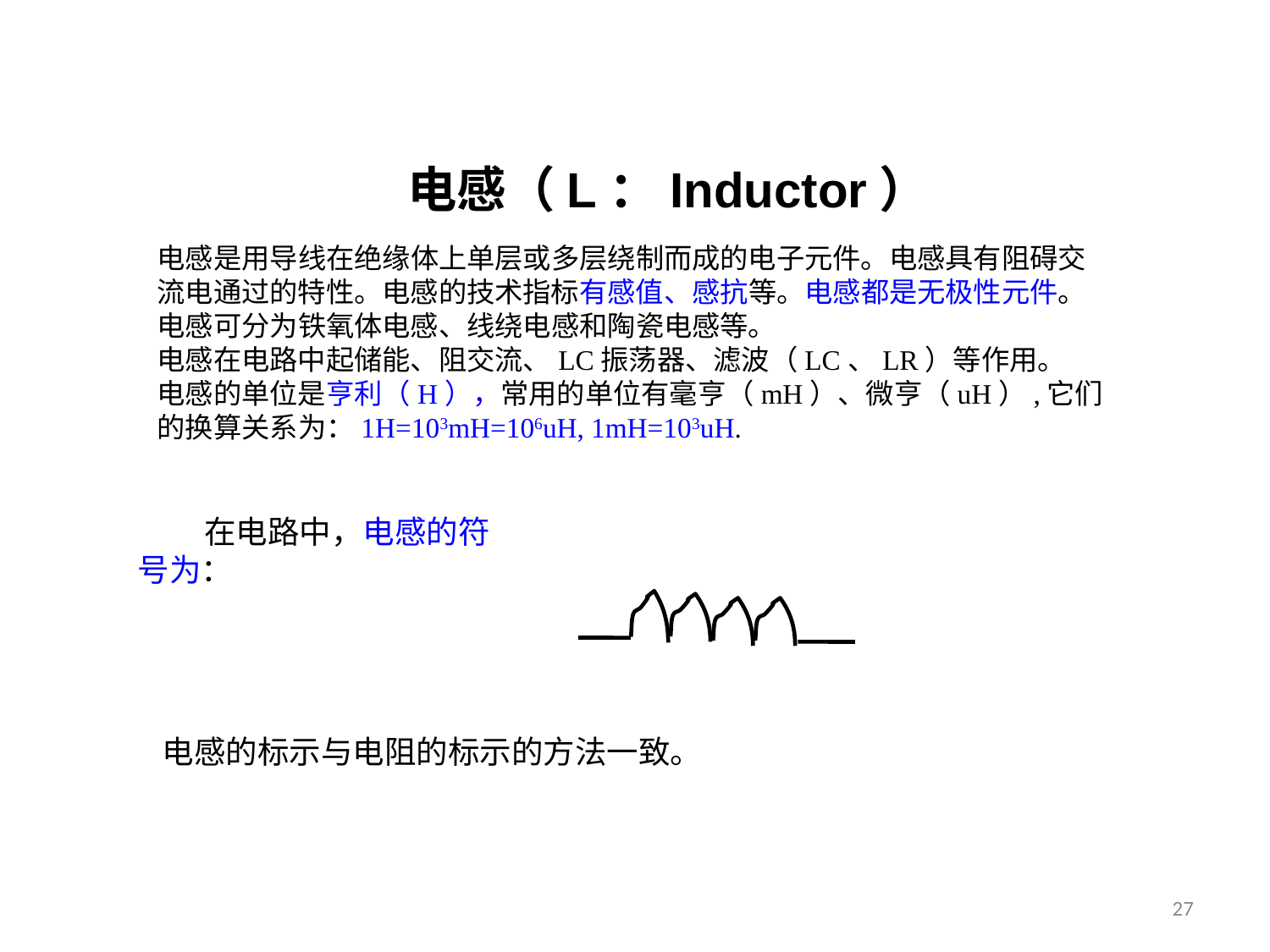

电感（L：Inductor）
电感是用导线在绝缘体上单层或多层绕制而成的电子元件。电感具有阻碍交流电通过的特性。电感的技术指标有感值、感抗等。电感都是无极性元件。
电感可分为铁氧体电感、线绕电感和陶瓷电感等。
电感在电路中起储能、阻交流、LC振荡器、滤波（LC、LR）等作用。
电感的单位是亨利（H），常用的单位有毫亨（mH）、微亨（uH）,它们的换算关系为：1H=103mH=106uH, 1mH=103uH.
在电路中，电感的符号为：

电感的标示与电阻的标示的方法一致。
27
© USI proprietary and confidential